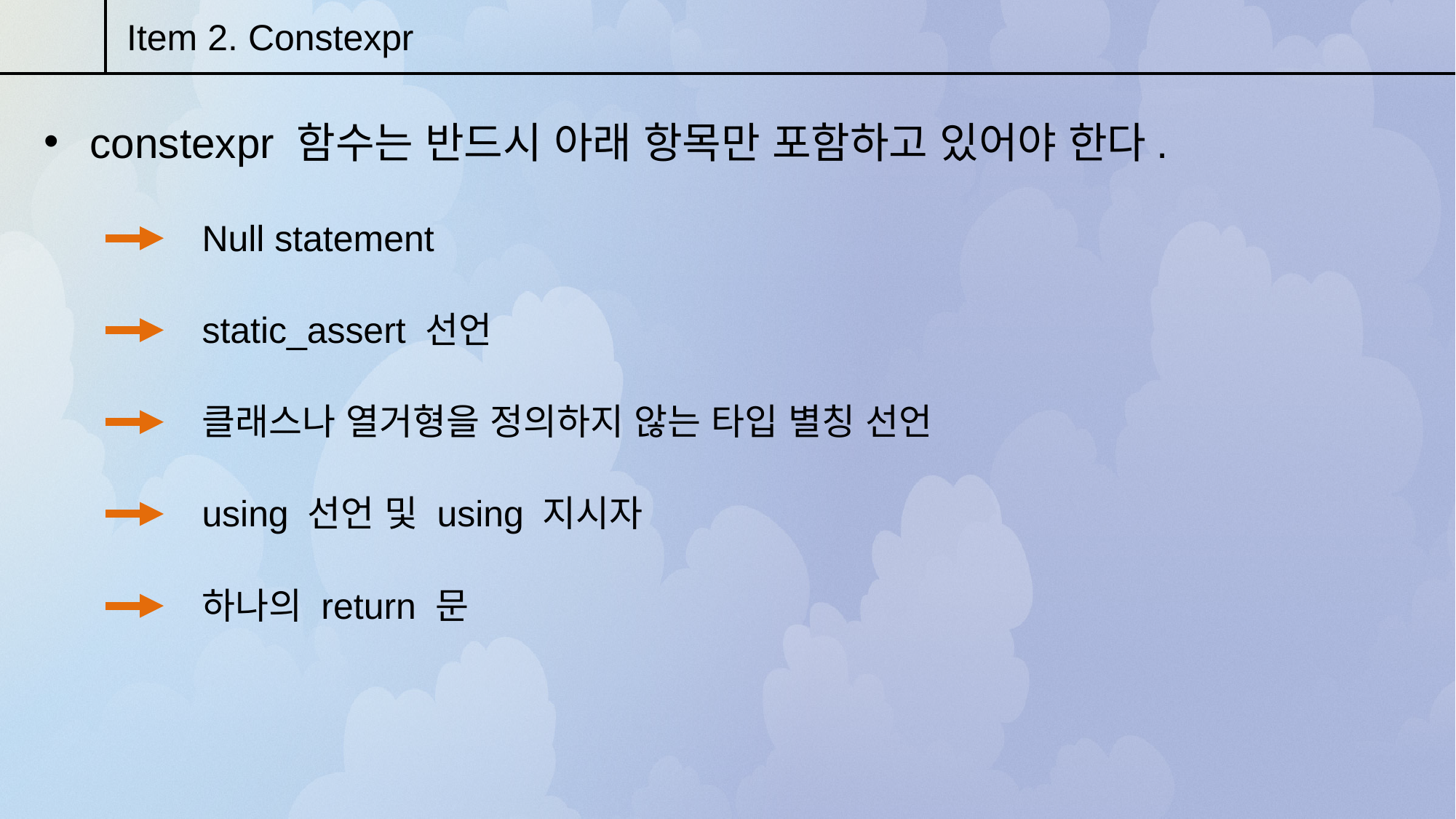

Item 2. Constexpr
 constexpr 함수는 반드시 아래 항목만 포함하고 있어야 한다.
Null statement
static_assert 선언
클래스나 열거형을 정의하지 않는 타입 별칭 선언
using 선언 및 using 지시자
하나의 return 문